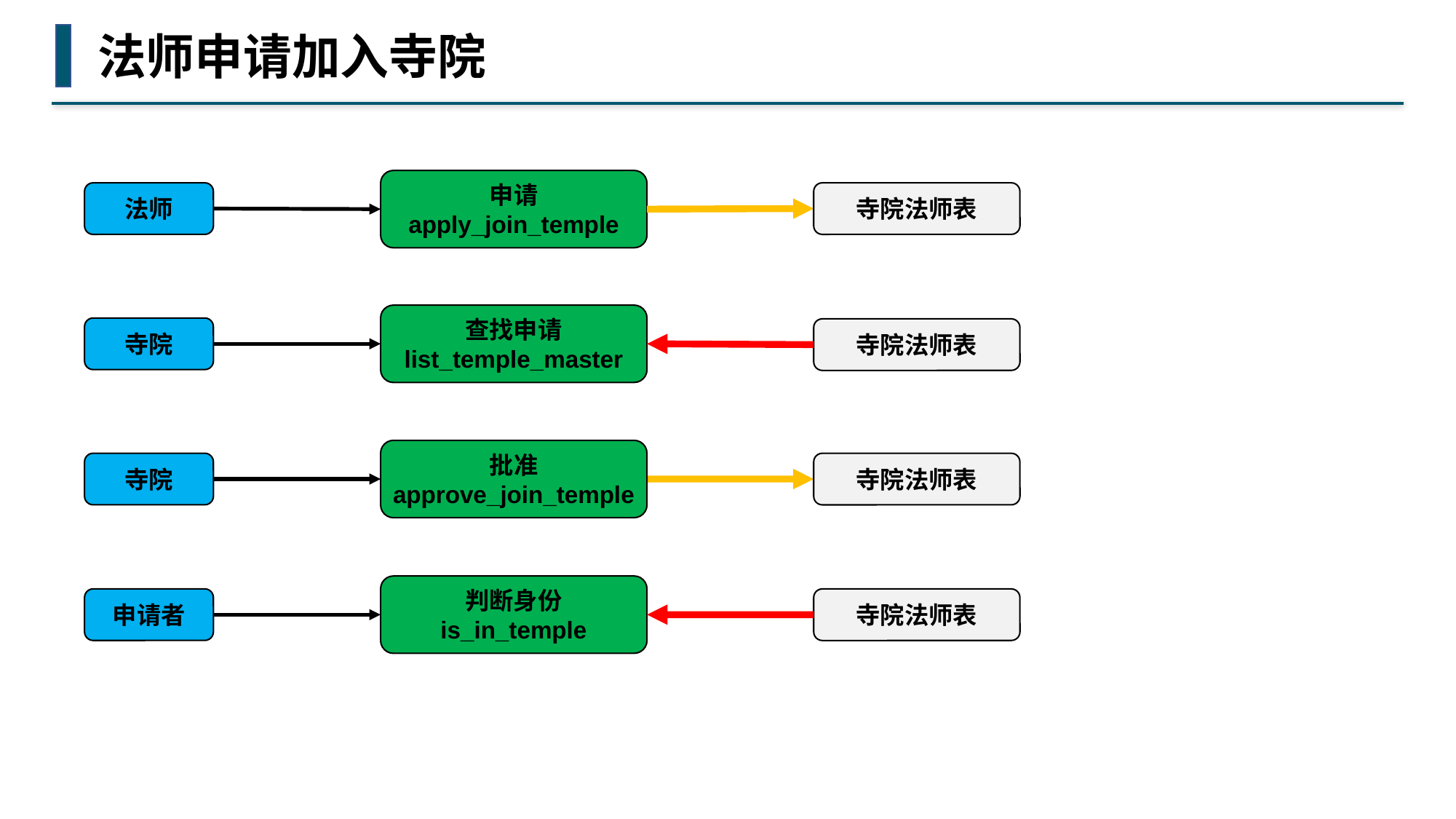

法师申请加入寺院

申请
apply_join_temple
法师
寺院法师表
查找申请
list_temple_master
寺院
寺院法师表
批准
approve_join_temple
寺院
寺院法师表
判断身份
is_in_temple
申请者
寺院法师表